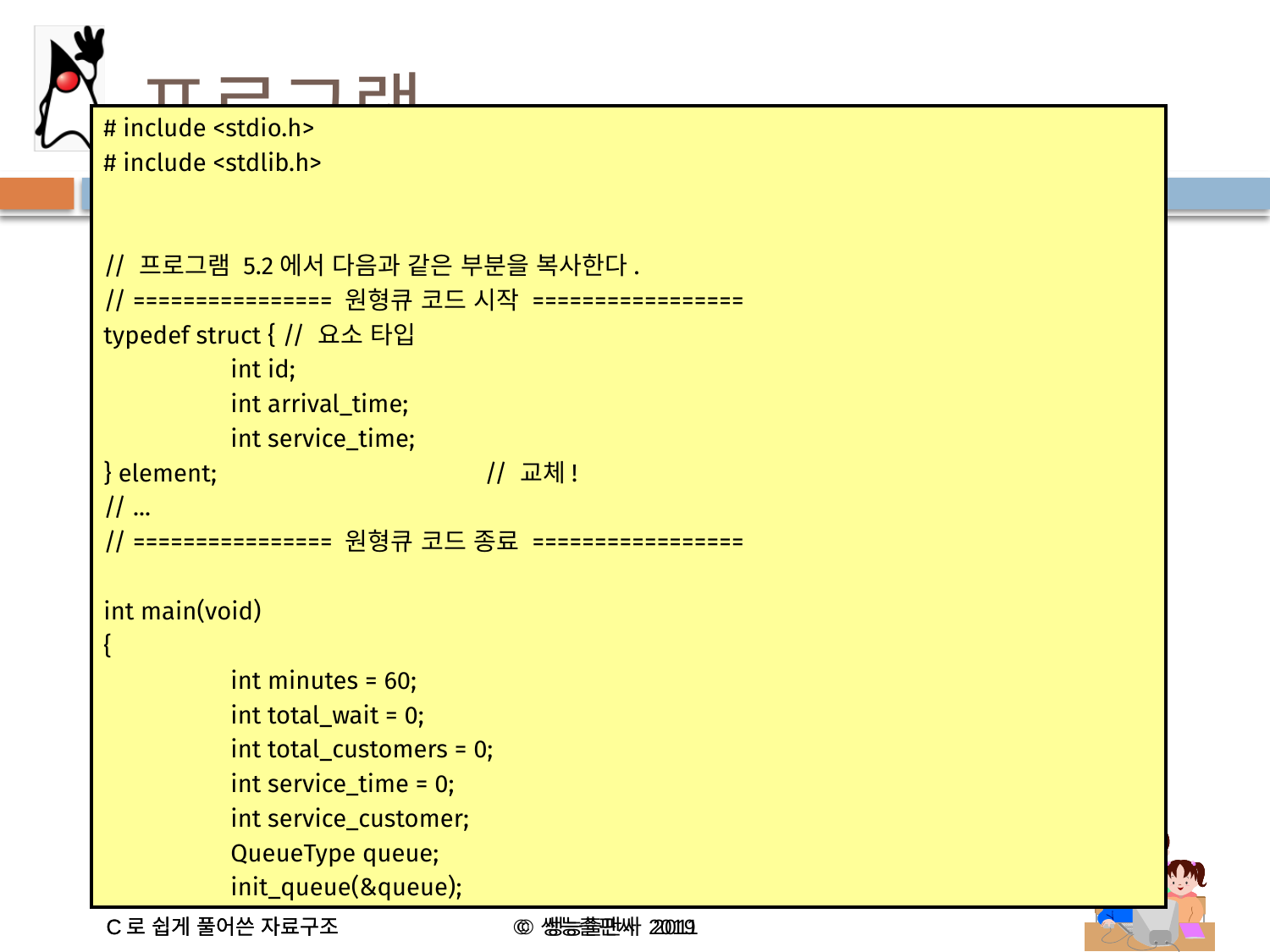

# 프로그램
# include <stdio.h>
# include <stdlib.h>

// 프로그램 5.2에서 다음과 같은 부분을 복사한다.
// ================ 원형큐 코드 시작 =================
typedef struct { // 요소 타입
	int id;
	int arrival_time;
	int service_time;
} element;			// 교체!
// ...
// ================ 원형큐 코드 종료 =================

int main(void)
{
	int minutes = 60;
	int total_wait = 0;
	int total_customers = 0;
	int service_time = 0;
	int service_customer;
	QueueType queue;
	init_queue(&queue);